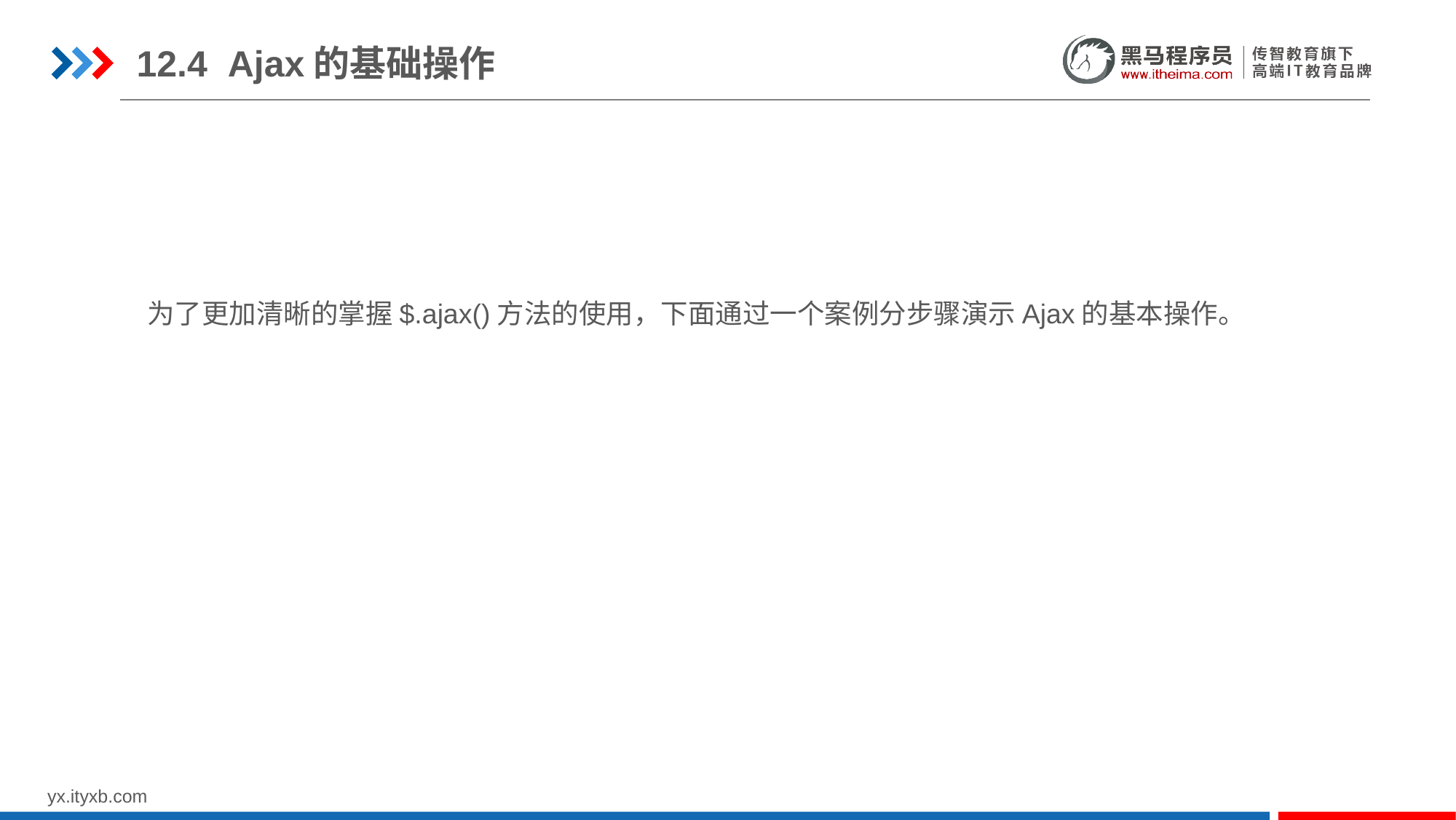

12.4  Ajax的基础操作

为了更加清晰的掌握$.ajax()方法的使用，下面通过一个案例分步骤演示Ajax的基本操作。